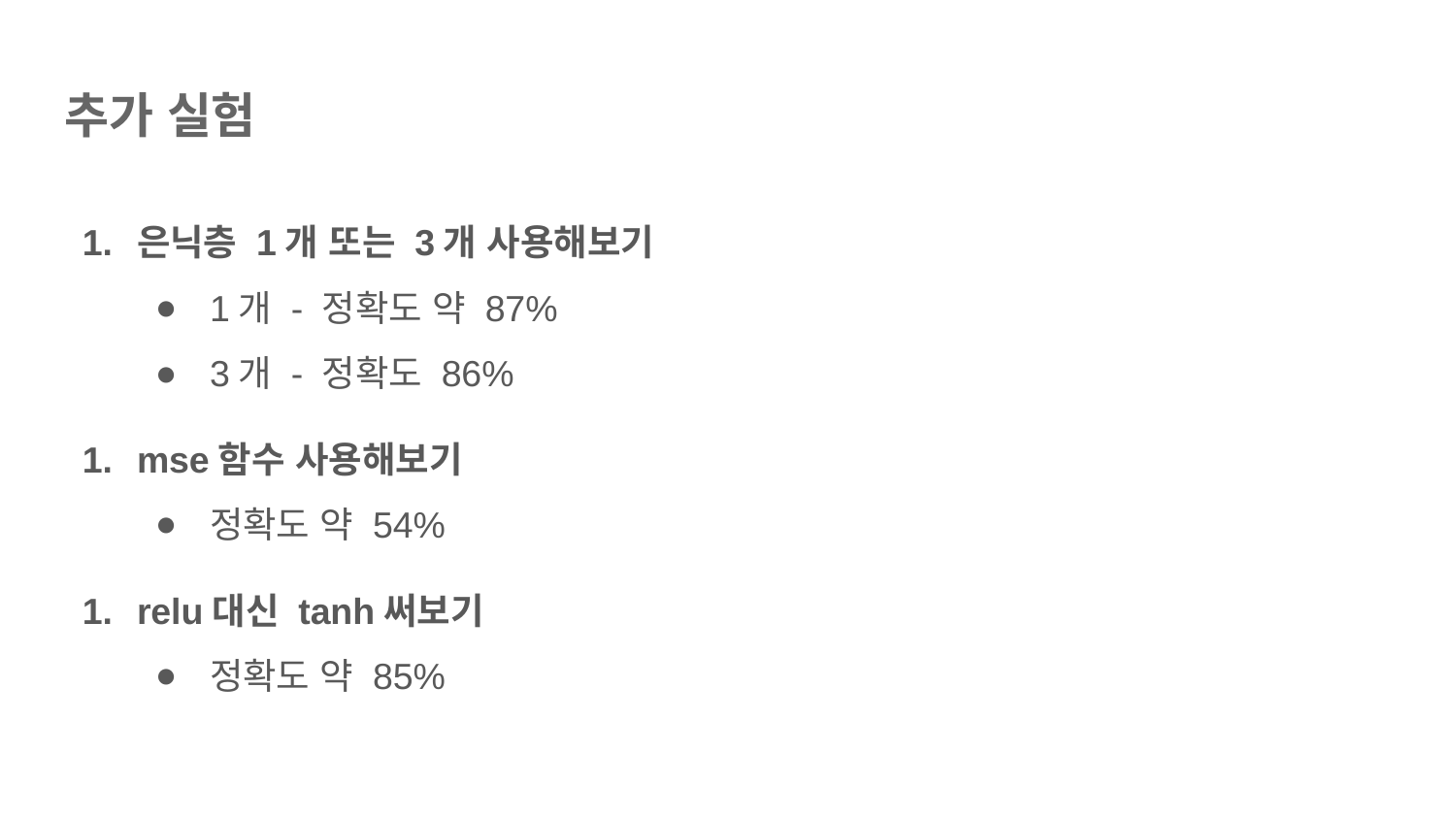

# 추가 실험
은닉층 1개 또는 3개 사용해보기
1개 - 정확도 약 87%
3개 - 정확도 86%
mse함수 사용해보기
정확도 약 54%
relu대신 tanh써보기
정확도 약 85%